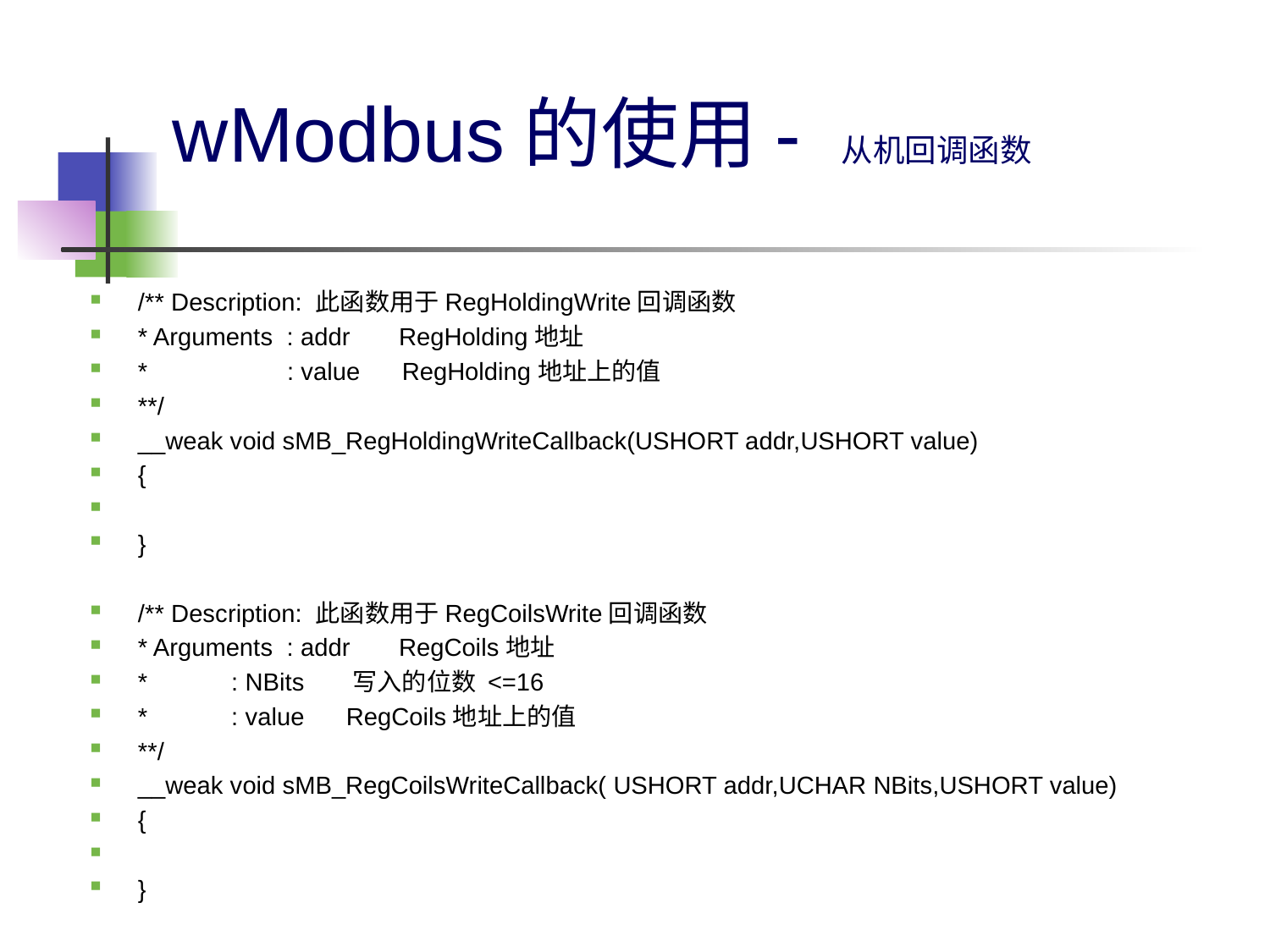

# wModbus的使用- 从机回调函数
/** Description: 此函数用于RegHoldingWrite回调函数
* Arguments  : addr       RegHolding地址
*                    : value      RegHolding地址上的值
**/
__weak void sMB_RegHoldingWriteCallback(USHORT addr,USHORT value)
{

}

/** Description: 此函数用于RegCoilsWrite回调函数
* Arguments  : addr       RegCoils地址
*            : NBits      写入的位数 <=16
*            : value      RegCoils地址上的值
**/
__weak void sMB_RegCoilsWriteCallback( USHORT addr,UCHAR NBits,USHORT value)
{

}